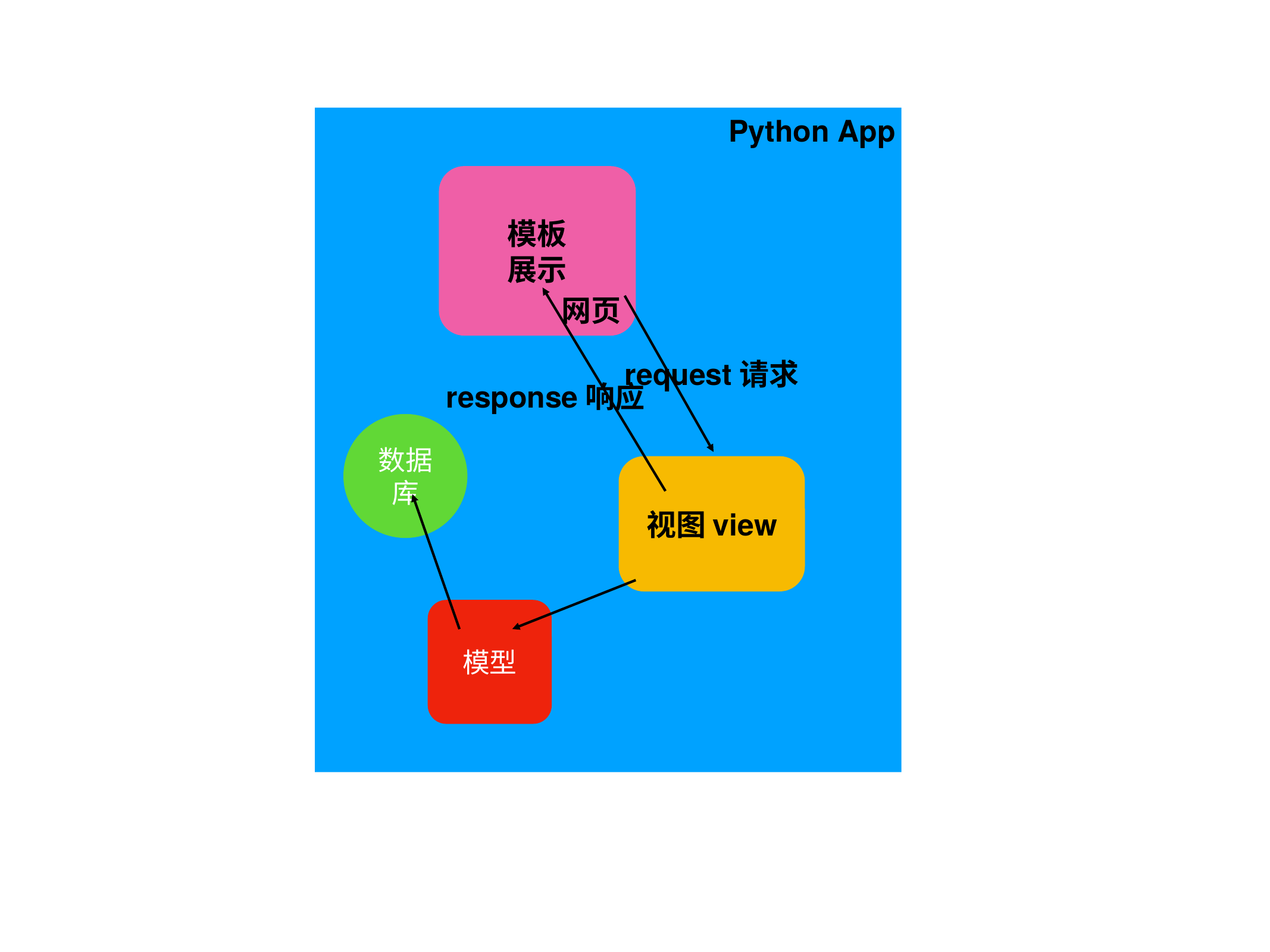

Python App

模板
展示
网页

request请求
response响应
数据库

视图view

模型